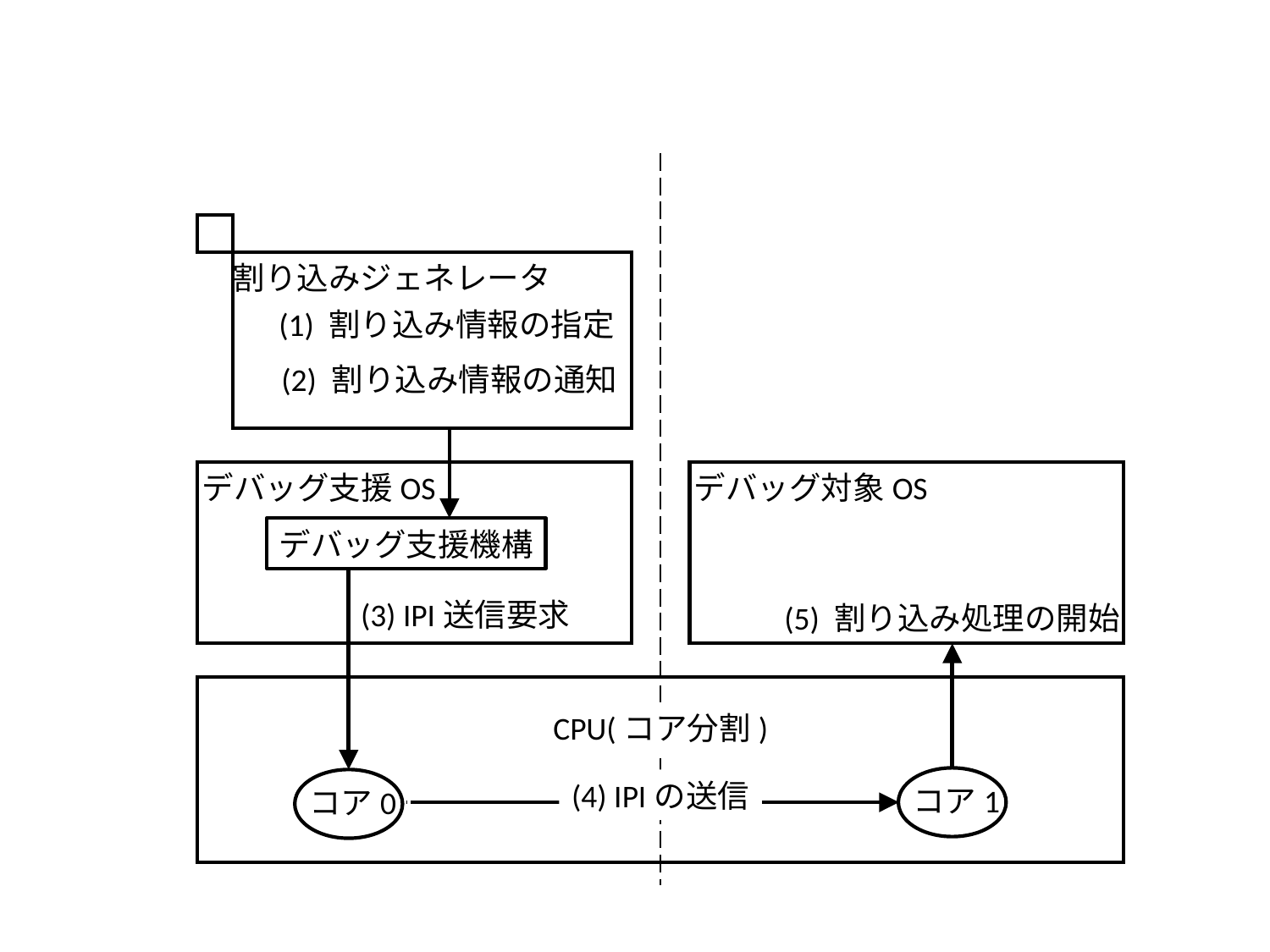

割り込みジェネレータ

デバッグ支援OS

デバッグ対象OS
デバッグ支援機構

CPU(コア分割)
(1) 割り込み情報の指定
(2) 割り込み情報の通知
(3) IPI送信要求
(5) 割り込み処理の開始
(4) IPIの送信

コア1

コア0